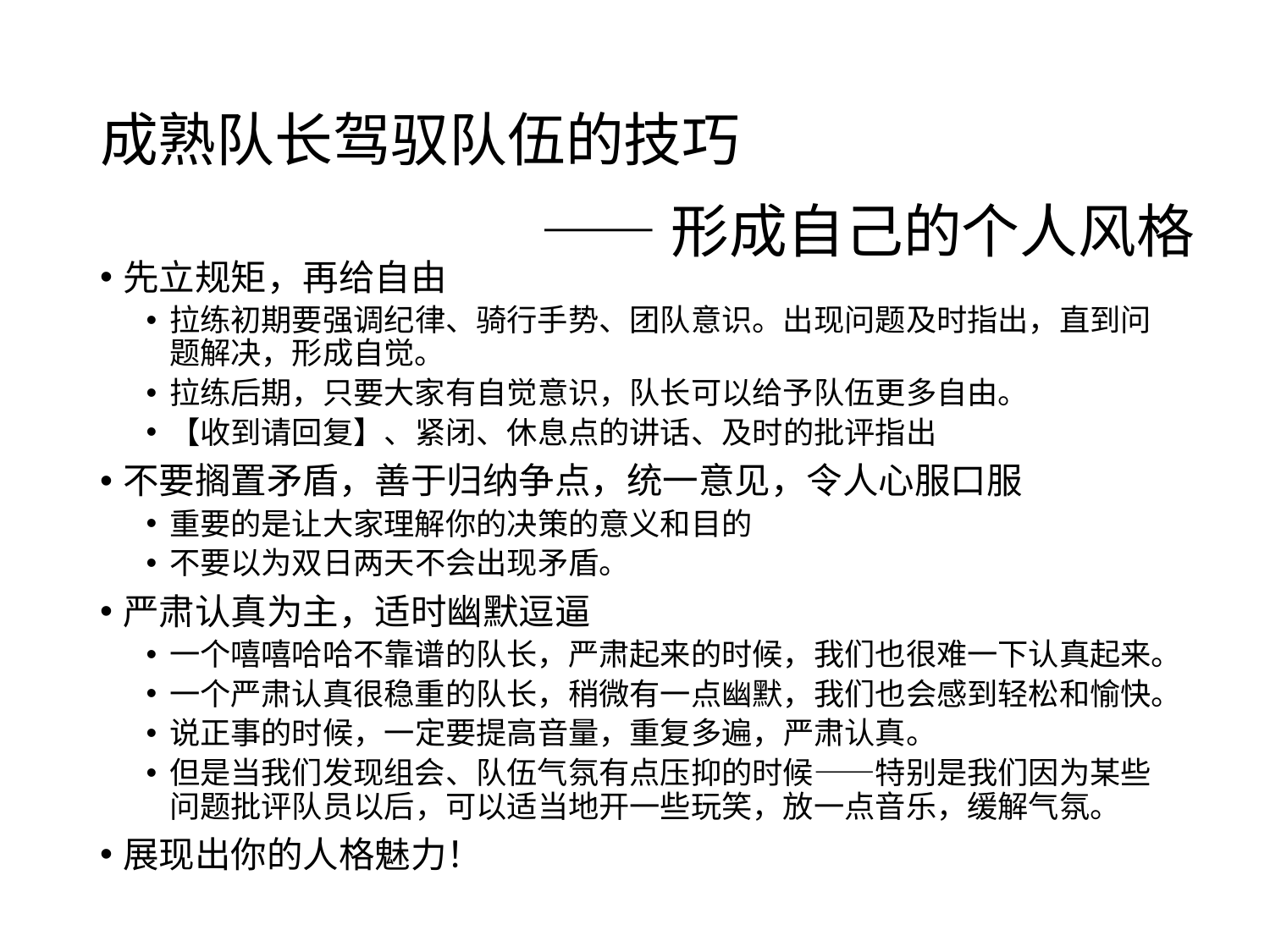

# 成熟队长驾驭队伍的技巧
——形成自己的个人风格
先立规矩，再给自由
拉练初期要强调纪律、骑行手势、团队意识。出现问题及时指出，直到问题解决，形成自觉。
拉练后期，只要大家有自觉意识，队长可以给予队伍更多自由。
【收到请回复】、紧闭、休息点的讲话、及时的批评指出
不要搁置矛盾，善于归纳争点，统一意见，令人心服口服
重要的是让大家理解你的决策的意义和目的
不要以为双日两天不会出现矛盾。
严肃认真为主，适时幽默逗逼
一个嘻嘻哈哈不靠谱的队长，严肃起来的时候，我们也很难一下认真起来。
一个严肃认真很稳重的队长，稍微有一点幽默，我们也会感到轻松和愉快。
说正事的时候，一定要提高音量，重复多遍，严肃认真。
但是当我们发现组会、队伍气氛有点压抑的时候——特别是我们因为某些问题批评队员以后，可以适当地开一些玩笑，放一点音乐，缓解气氛。
展现出你的人格魅力！